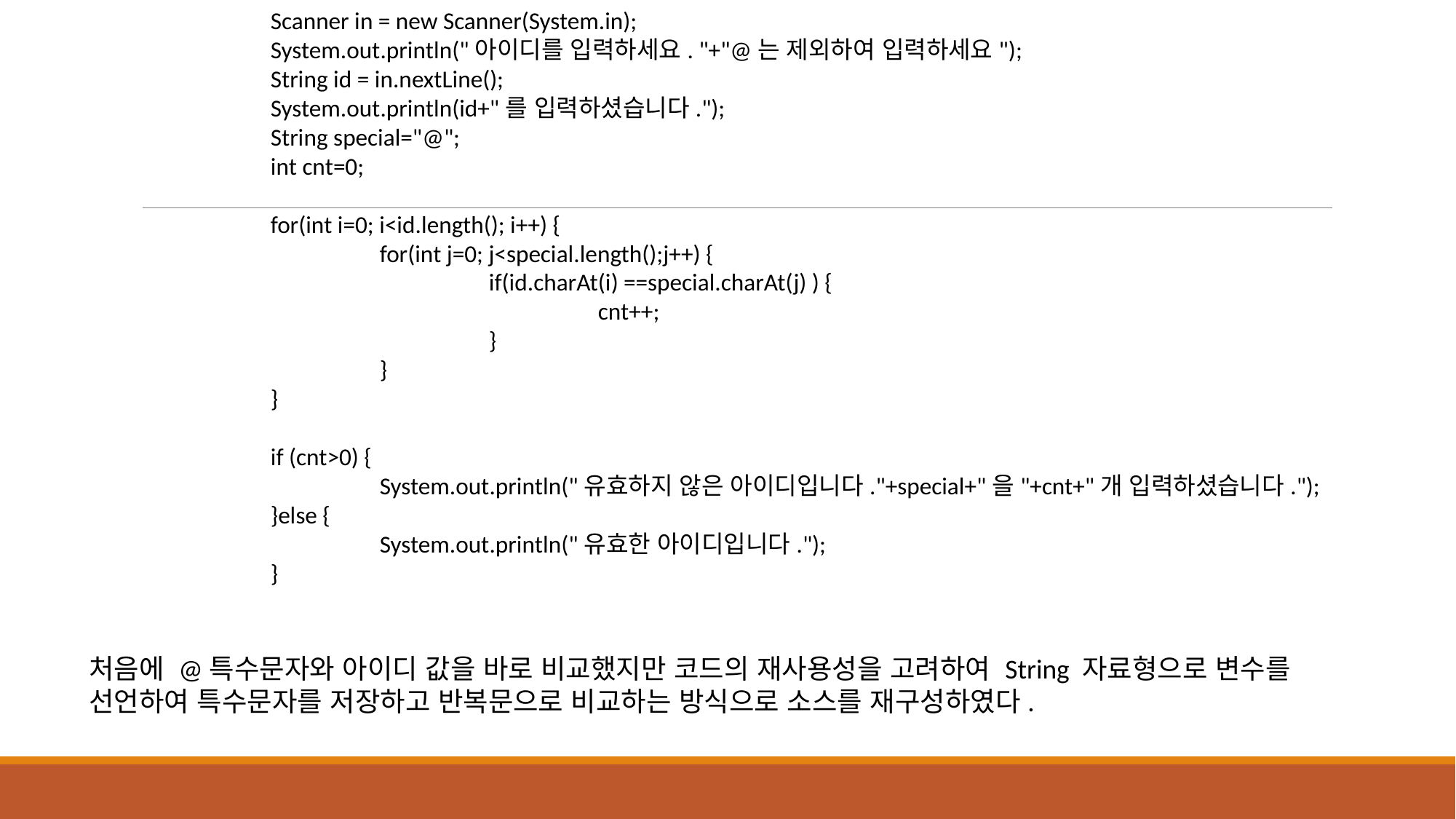

Scanner in = new Scanner(System.in);
		System.out.println("아이디를 입력하세요. "+"@는 제외하여 입력하세요");
		String id = in.nextLine();
		System.out.println(id+"를 입력하셨습니다.");
		String special="@";
		int cnt=0;

		for(int i=0; i<id.length(); i++) {
			for(int j=0; j<special.length();j++) {
				if(id.charAt(i) ==special.charAt(j) ) {
					cnt++;
				}
			}
		}

		if (cnt>0) {
			System.out.println("유효하지 않은 아이디입니다."+special+"을"+cnt+"개 입력하셨습니다.");
		}else {
			System.out.println("유효한 아이디입니다.");
		}
처음에 @특수문자와 아이디 값을 바로 비교했지만 코드의 재사용성을 고려하여 String 자료형으로 변수를 선언하여 특수문자를 저장하고 반복문으로 비교하는 방식으로 소스를 재구성하였다.